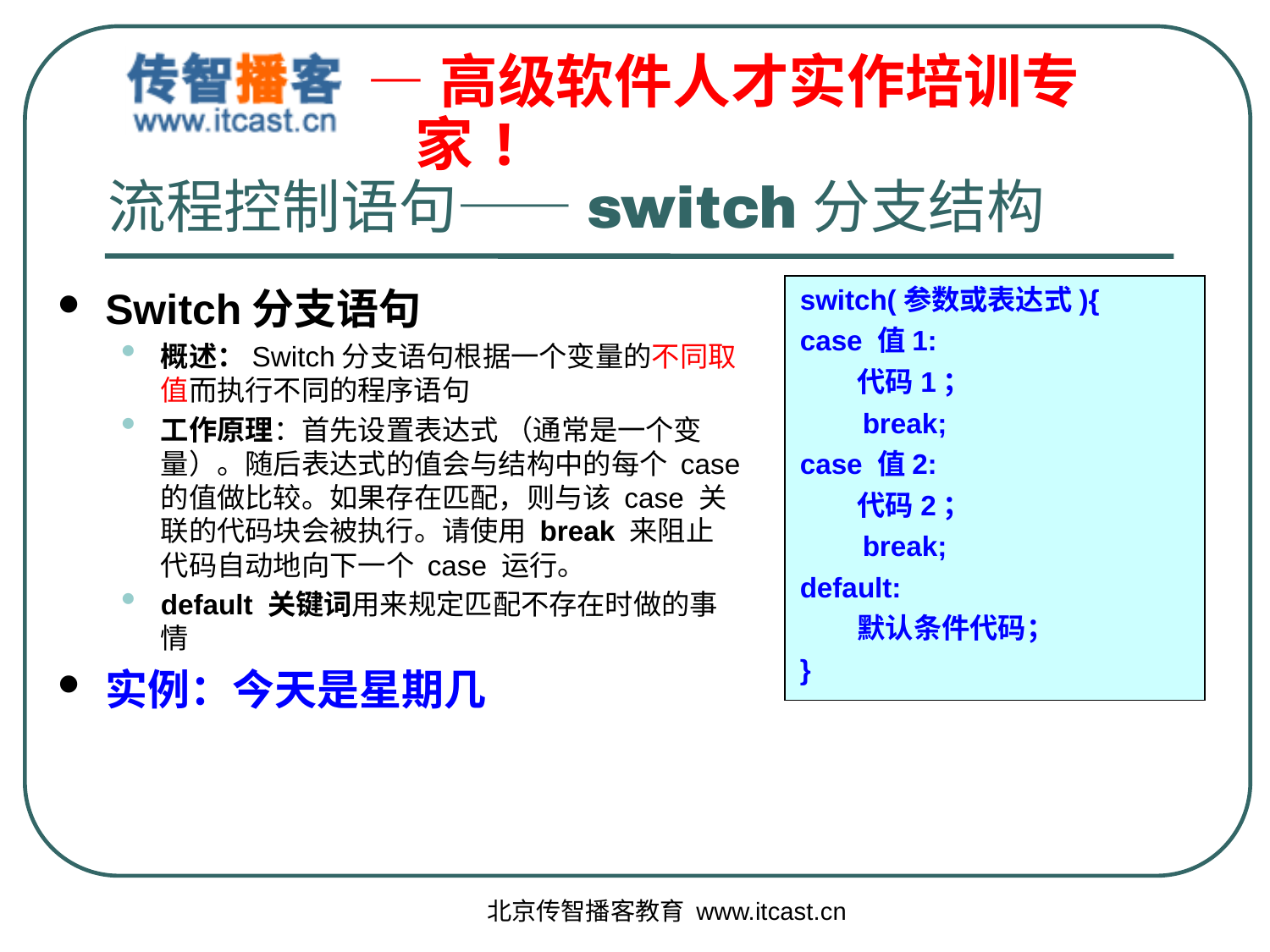

流程控制语句——switch分支结构
Switch分支语句
概述：Switch分支语句根据一个变量的不同取值而执行不同的程序语句
工作原理：首先设置表达式 （通常是一个变量）。随后表达式的值会与结构中的每个 case 的值做比较。如果存在匹配，则与该 case 关联的代码块会被执行。请使用 break 来阻止代码自动地向下一个 case 运行。
default 关键词用来规定匹配不存在时做的事情
实例：今天是星期几

switch(参数或表达式){
case 值1:
        代码1；
        break;
case 值2:
        代码2；
        break;
default:
        默认条件代码；
}